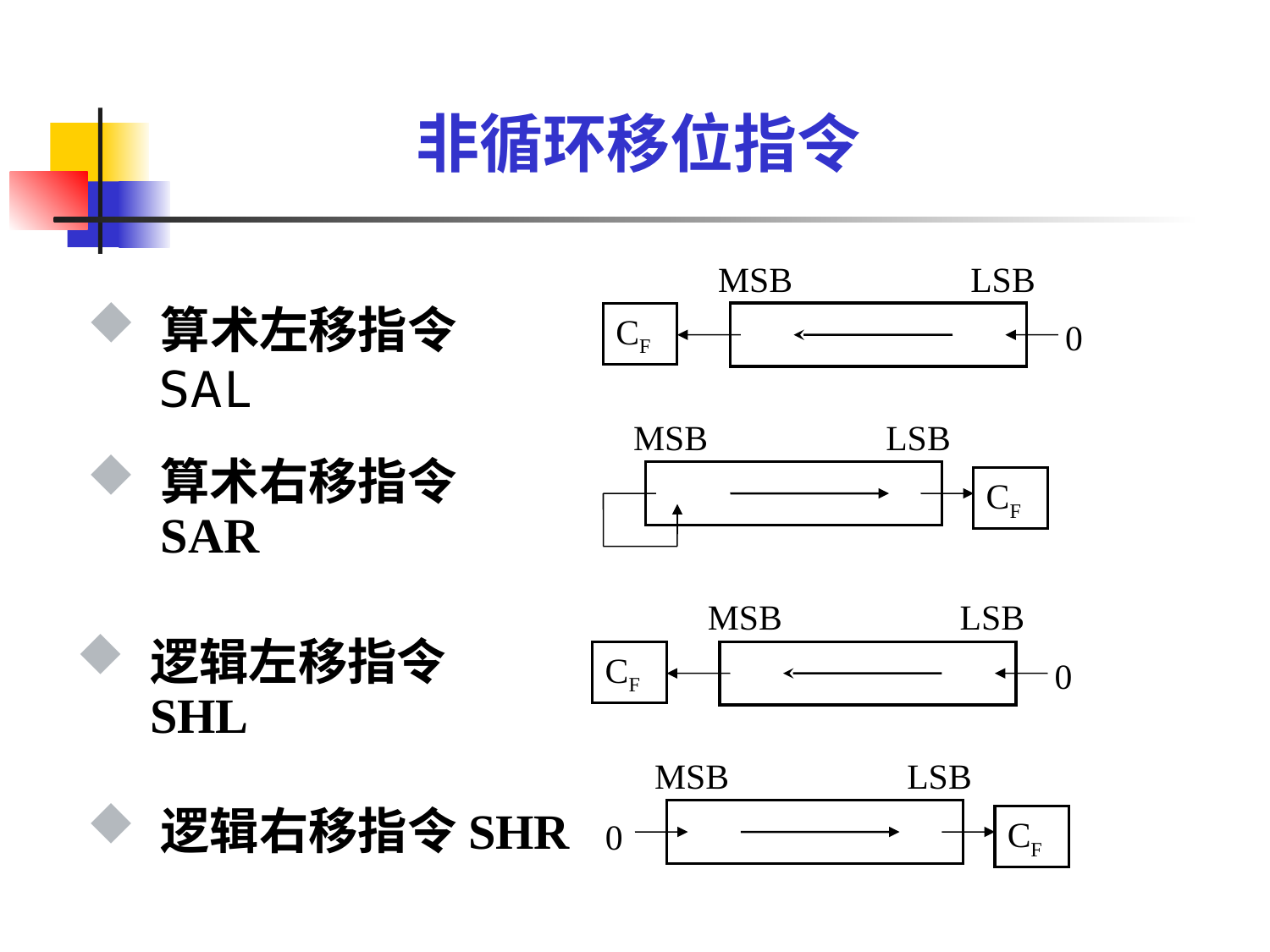

# 非循环移位指令
  MSB                    LSB
CF

0

算术左移指令SAL
  MSB                    LSB

CF

算术右移指令SAR
  MSB                    LSB
CF

0

逻辑左移指令SHL
  MSB                    LSB

CF
0

逻辑右移指令SHR